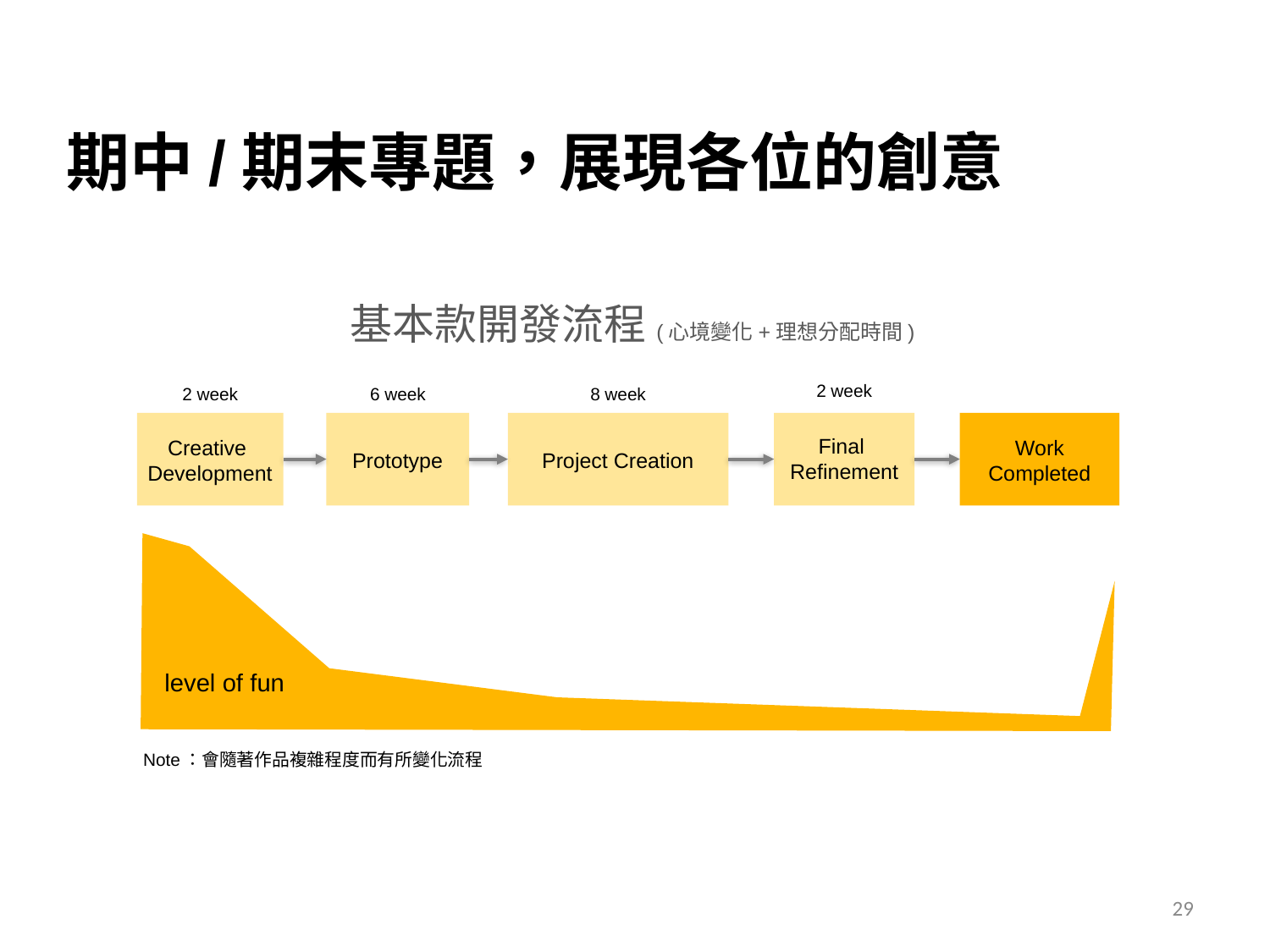

期中/期末專題，展現各位的創意
基本款開發流程(心境變化+理想分配時間)
2 week

2 week
6 week
8 week

Final
Refinement
Creative
Development
Work Completed
Prototype
Project Creation

level of fun
Note：會隨著作品複雜程度而有所變化流程
29